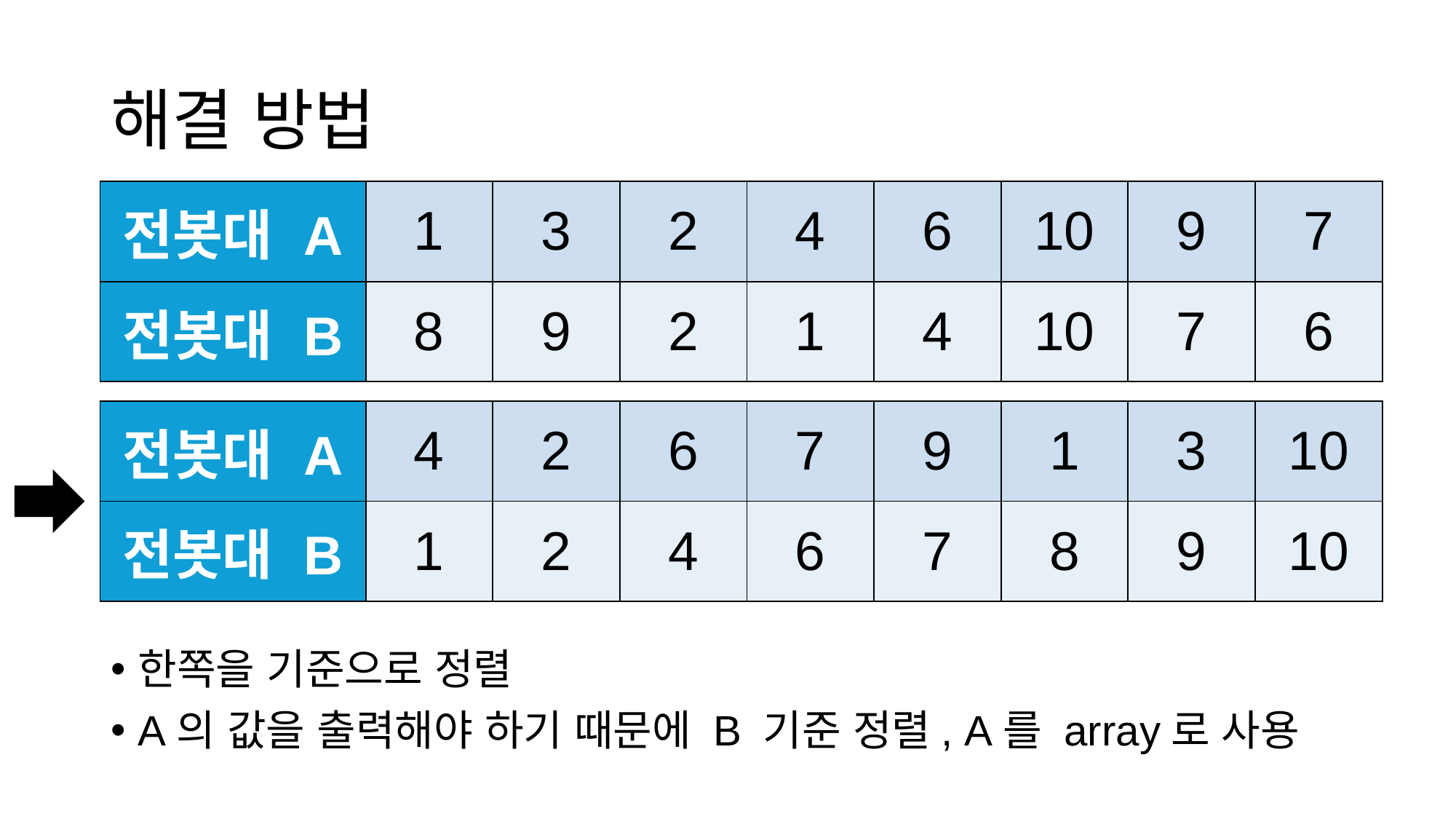

# 해결 방법
| 전봇대 A | 1 | 3 | 2 | 4 | 6 | 10 | 9 | 7 |
| --- | --- | --- | --- | --- | --- | --- | --- | --- |
| 전봇대 B | 8 | 9 | 2 | 1 | 4 | 10 | 7 | 6 |
| 전봇대 A | 4 | 2 | 6 | 7 | 9 | 1 | 3 | 10 |
| --- | --- | --- | --- | --- | --- | --- | --- | --- |
| 전봇대 B | 1 | 2 | 4 | 6 | 7 | 8 | 9 | 10 |

한쪽을 기준으로 정렬
A의 값을 출력해야 하기 때문에 B 기준 정렬, A를 array로 사용